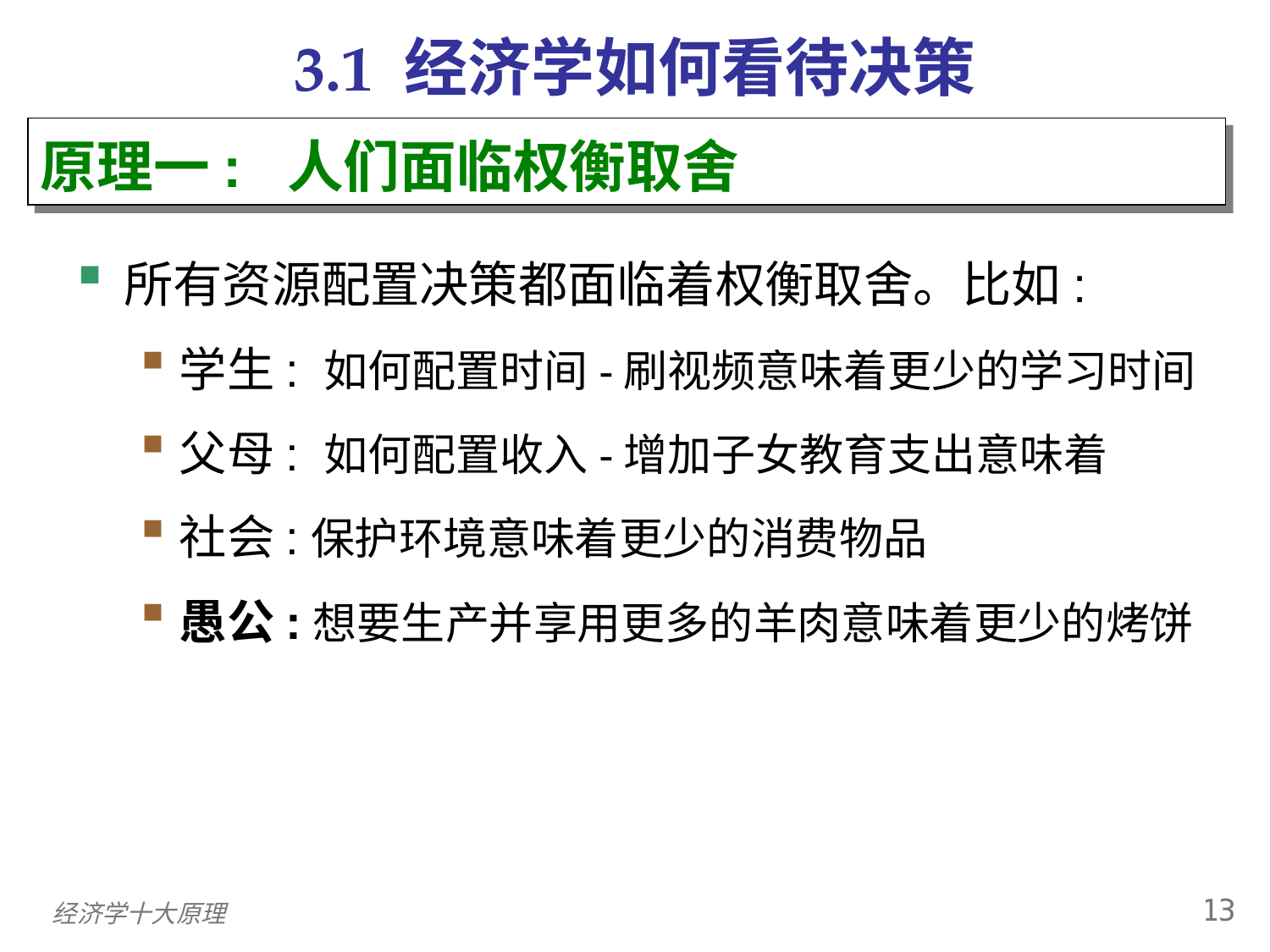

3.1 经济学如何看待决策
0
原理一:  人们面临权衡取舍
所有资源配置决策都面临着权衡取舍。比如:
学生: 如何配置时间-刷视频意味着更少的学习时间
父母: 如何配置收入-增加子女教育支出意味着
社会:保护环境意味着更少的消费物品
愚公:想要生产并享用更多的羊肉意味着更少的烤饼

13
经济学十大原理